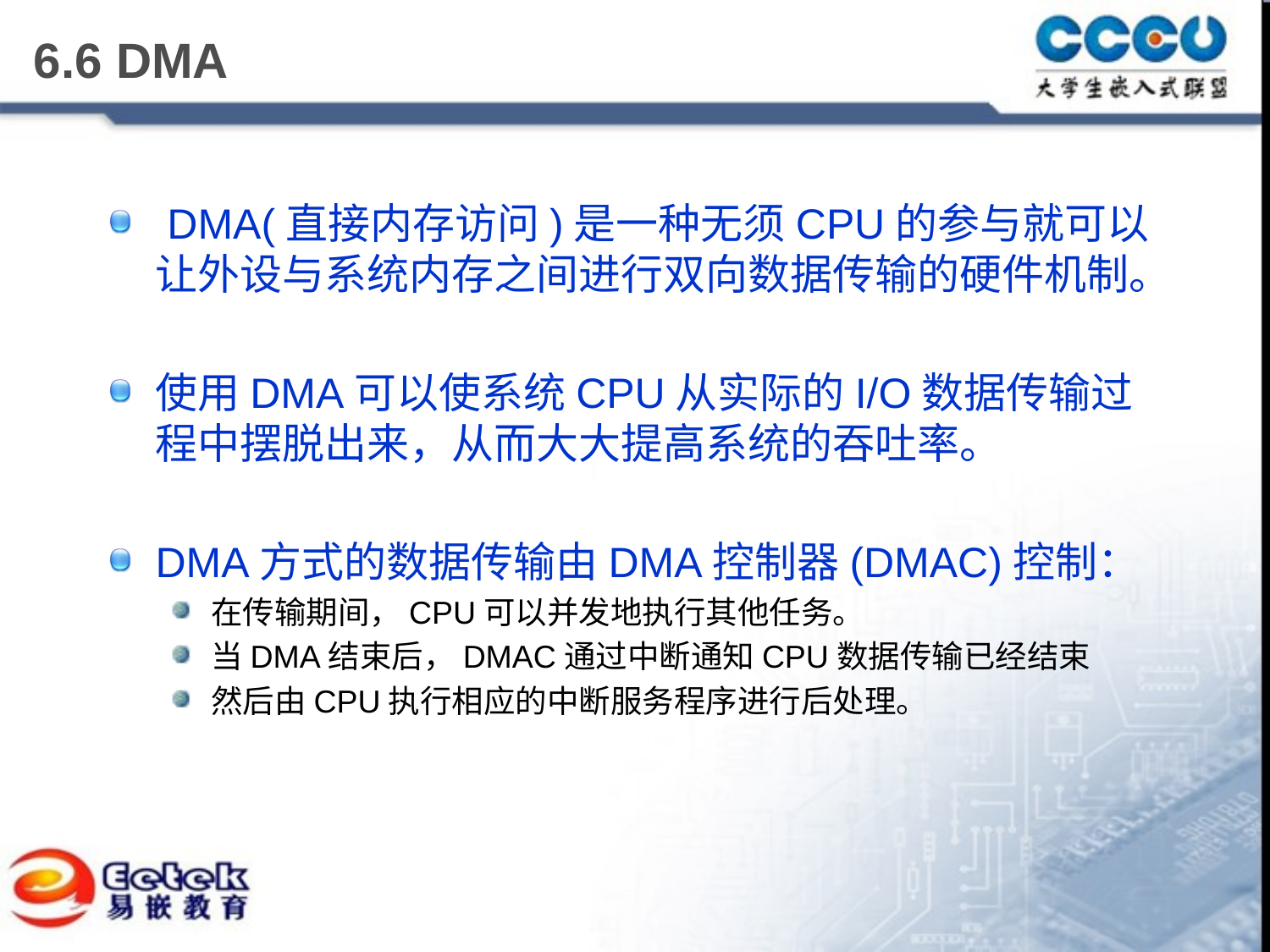

# 6.6 DMA
 DMA(直接内存访问)是一种无须CPU的参与就可以让外设与系统内存之间进行双向数据传输的硬件机制。

使用DMA可以使系统CPU从实际的I/O数据传输过程中摆脱出来，从而大大提高系统的吞吐率。

DMA方式的数据传输由DMA控制器(DMAC)控制：
在传输期间，CPU可以并发地执行其他任务。
当DMA结束后，DMAC通过中断通知CPU数据传输已经结束
然后由CPU执行相应的中断服务程序进行后处理。